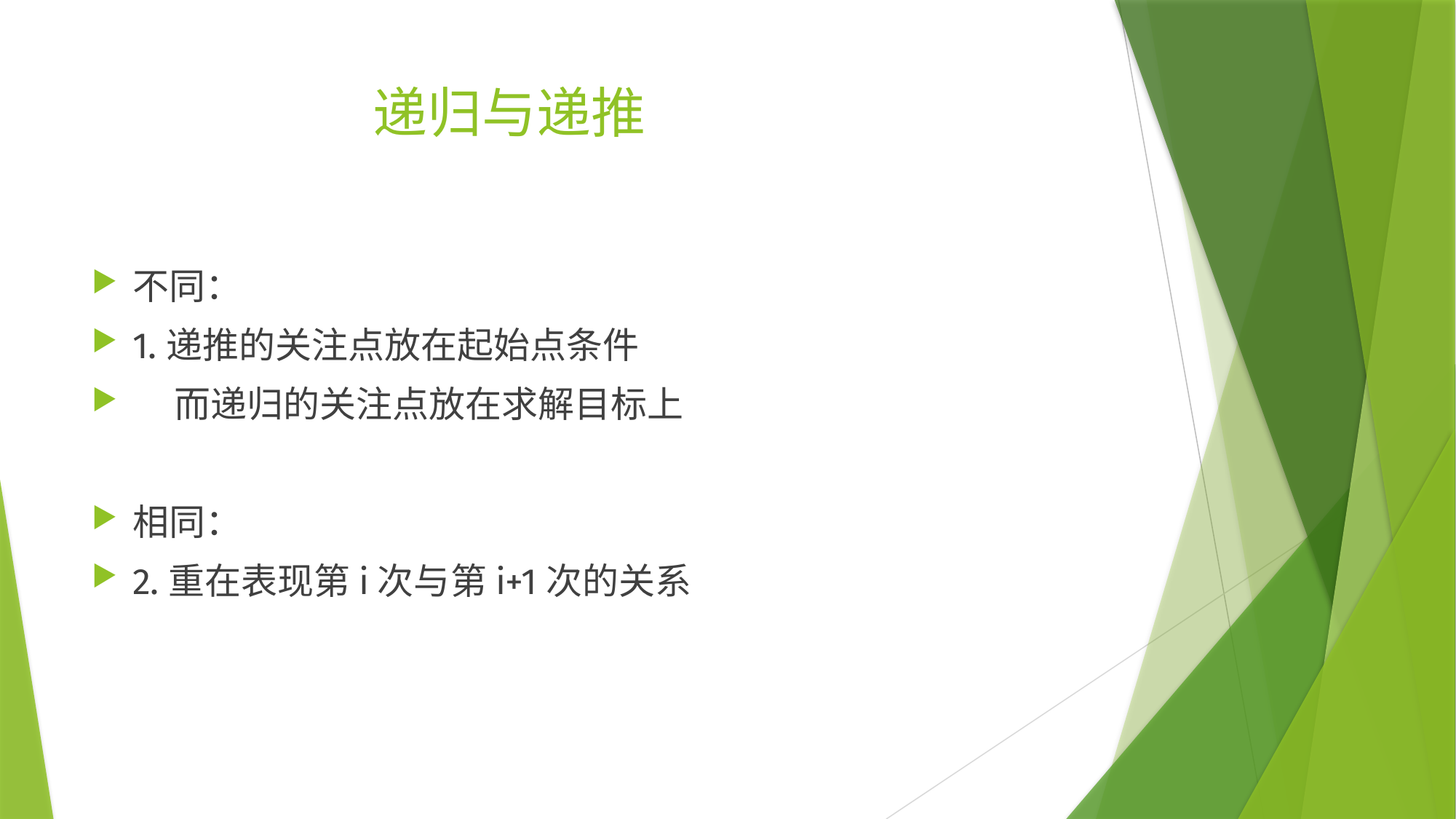

# 递归与递推
不同：
1.递推的关注点放在起始点条件
    而递归的关注点放在求解目标上

相同：
2.重在表现第i次与第i+1次的关系